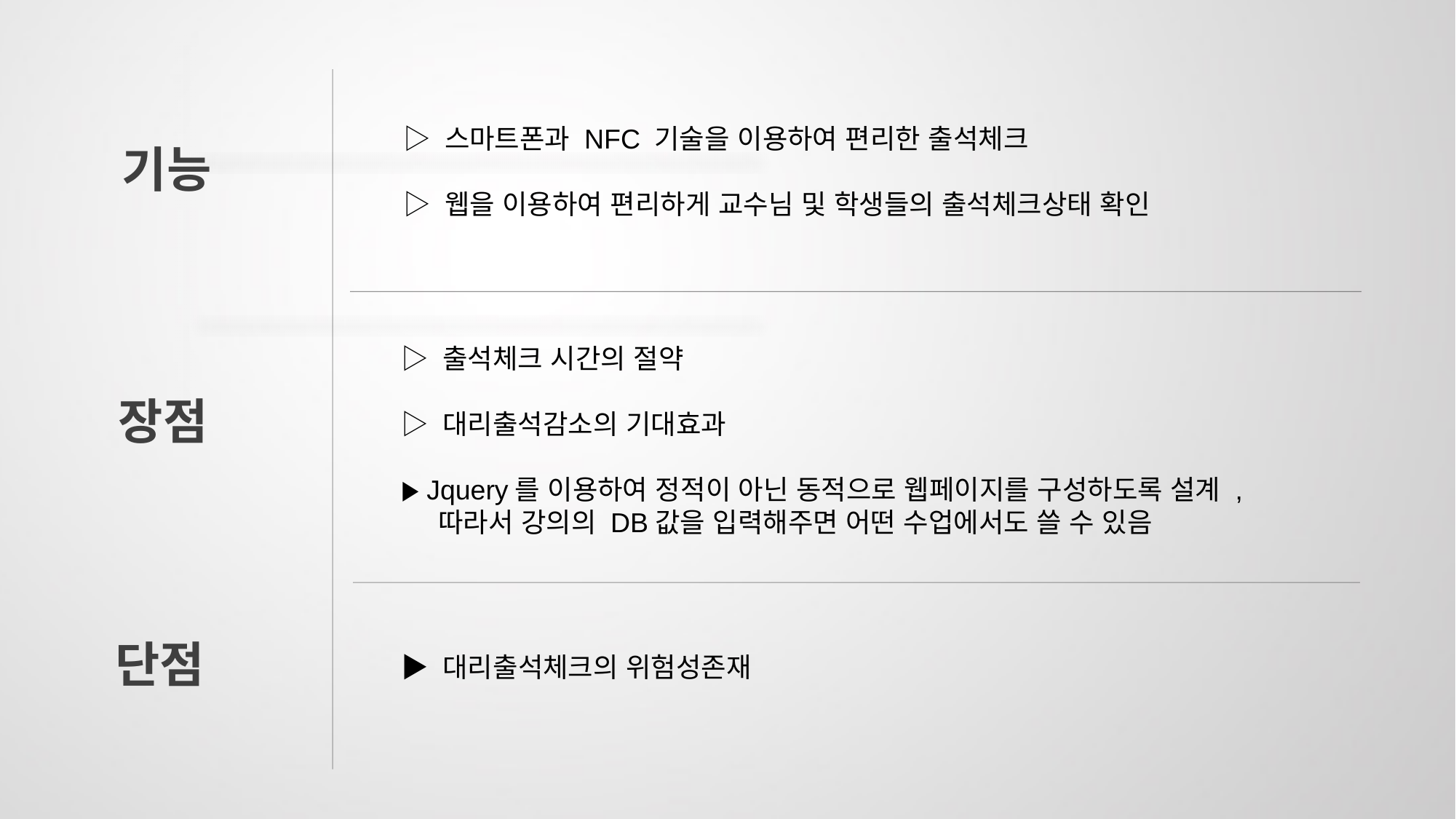

▷ 스마트폰과 NFC 기술을 이용하여 편리한 출석체크

▷ 웹을 이용하여 편리하게 교수님 및 학생들의 출석체크상태 확인
기능
▷ 출석체크 시간의 절약

▷ 대리출석감소의 기대효과

▶ Jquery를 이용하여 정적이 아닌 동적으로 웹페이지를 구성하도록 설계 ,
    따라서 강의의 DB값을 입력해주면 어떤 수업에서도 쓸 수 있음
장점
단점
▶ 대리출석체크의 위험성존재